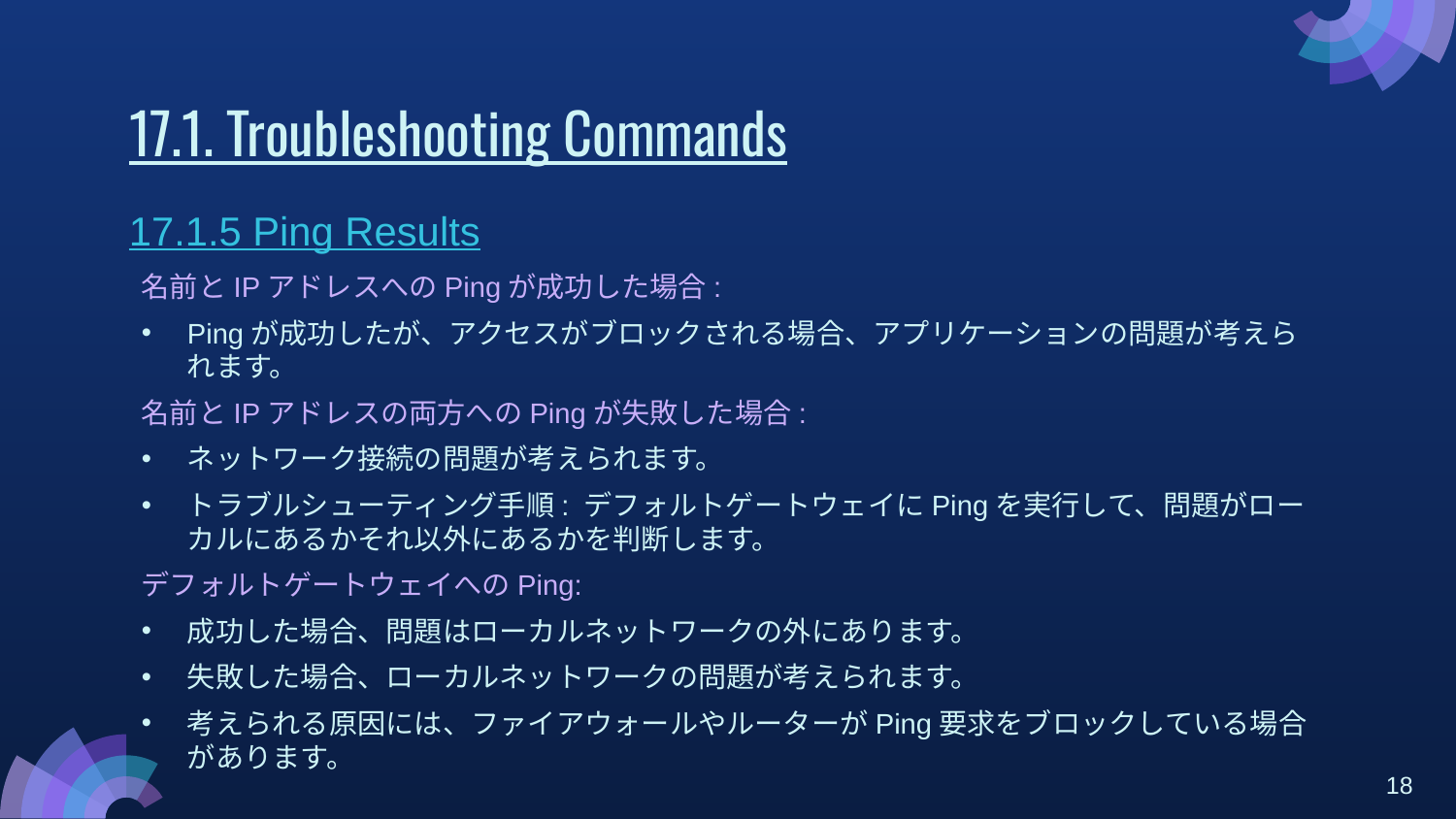

# 17.1. Troubleshooting Commands
17.1.5 Ping Results
名前とIPアドレスへのPingが成功した場合:
Pingが成功したが、アクセスがブロックされる場合、アプリケーションの問題が考えられます。
名前とIPアドレスの両方へのPingが失敗した場合:
ネットワーク接続の問題が考えられます。
トラブルシューティング手順: デフォルトゲートウェイにPingを実行して、問題がローカルにあるかそれ以外にあるかを判断します。
デフォルトゲートウェイへのPing:
成功した場合、問題はローカルネットワークの外にあります。
失敗した場合、ローカルネットワークの問題が考えられます。
考えられる原因には、ファイアウォールやルーターがPing要求をブロックしている場合があります。

18